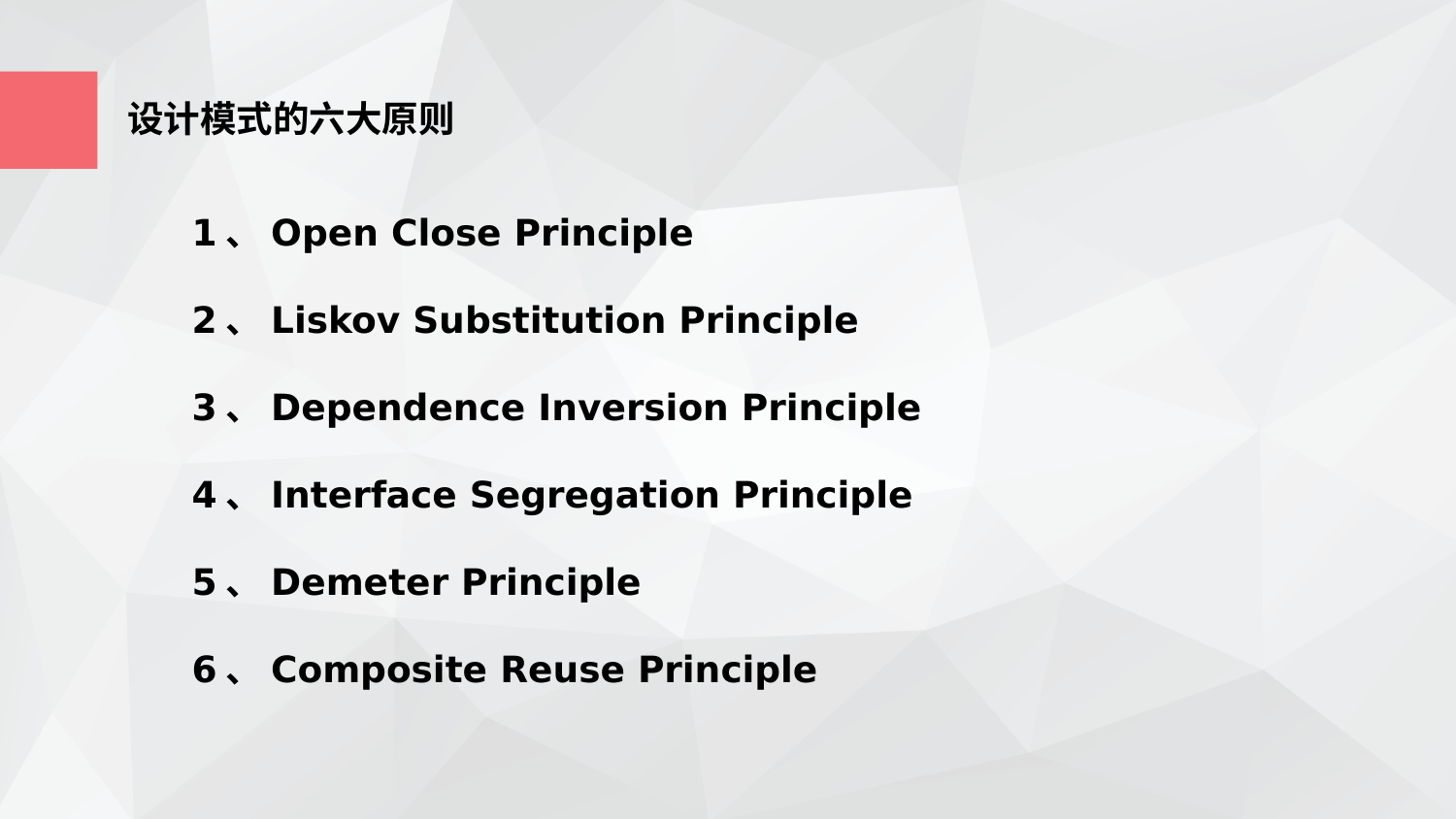

设计模式的六大原则
1、Open Close Principle

2、Liskov Substitution Principle

3、Dependence Inversion Principle

4、Interface Segregation Principle

5、Demeter Principle

6、Composite Reuse Principle